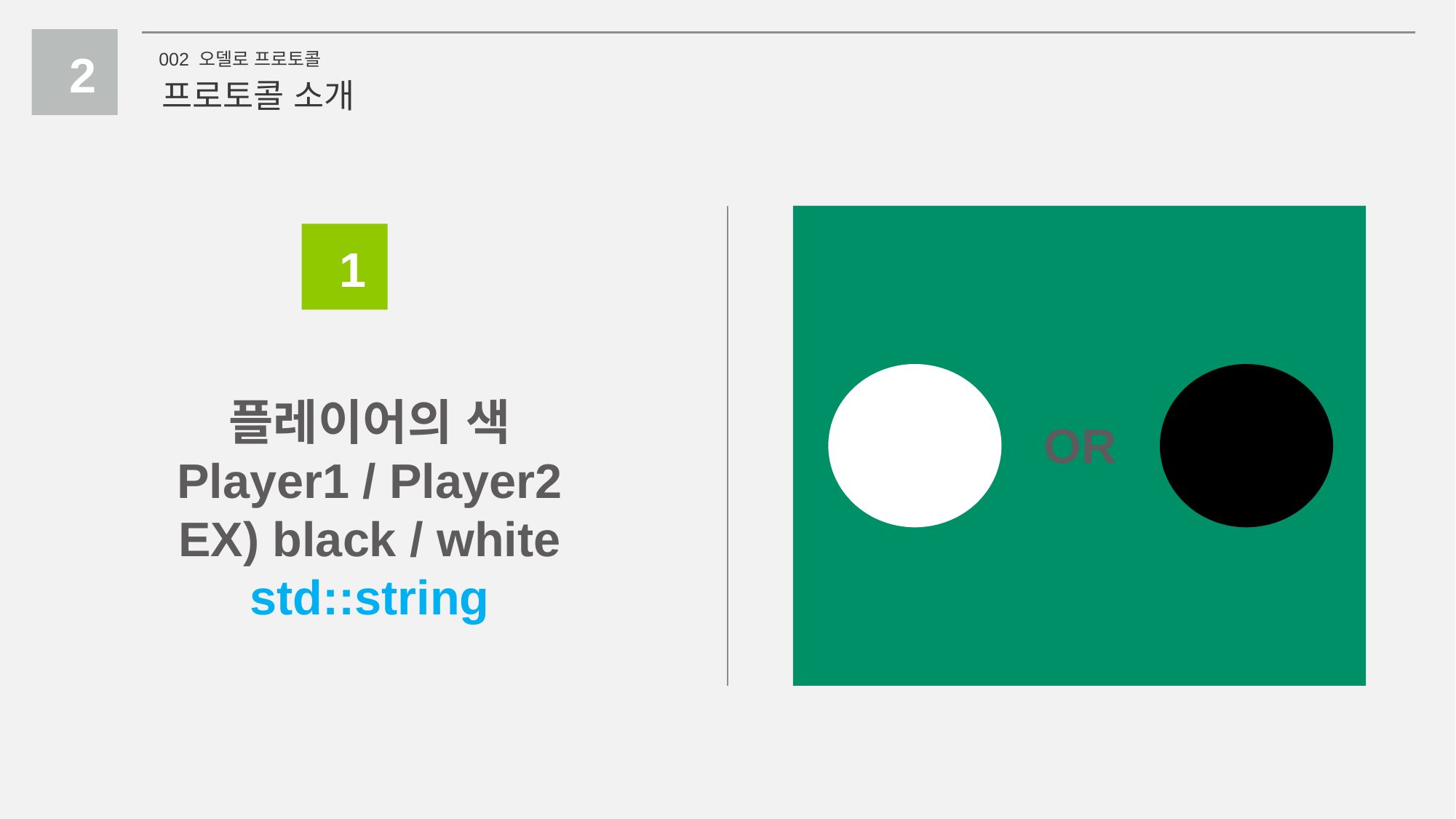

2
002 오델로 프로토콜
프로토콜 소개

1

플레이어의 색
Player1 / Player2
EX) black / white
std::string
OR